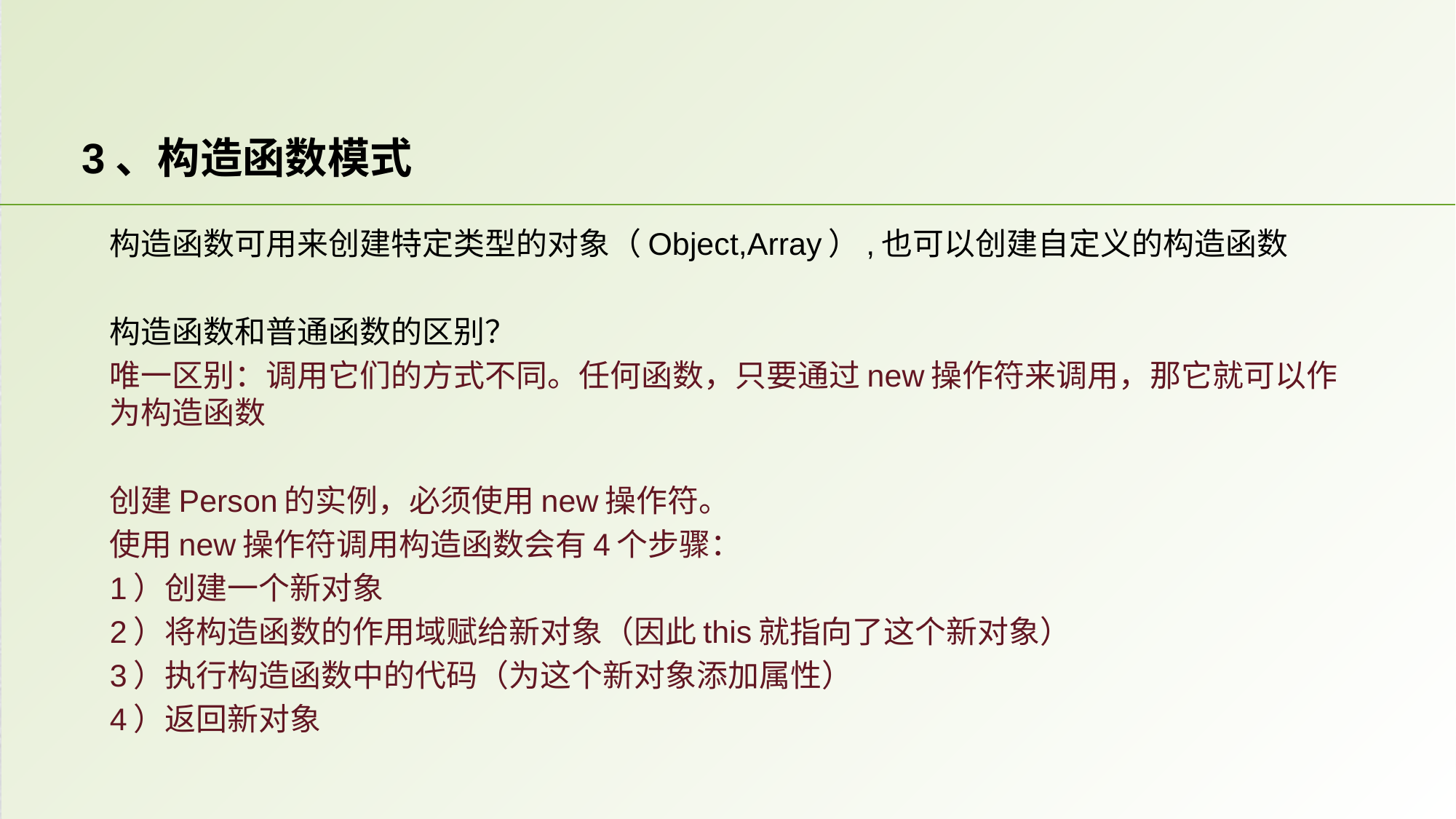

3、构造函数模式

构造函数可用来创建特定类型的对象（Object,Array）,也可以创建自定义的构造函数

构造函数和普通函数的区别？
唯一区别：调用它们的方式不同。任何函数，只要通过new操作符来调用，那它就可以作为构造函数

创建Person的实例，必须使用new操作符。
使用new操作符调用构造函数会有4个步骤：
1）创建一个新对象
2）将构造函数的作用域赋给新对象（因此this就指向了这个新对象）
3）执行构造函数中的代码（为这个新对象添加属性）
4）返回新对象